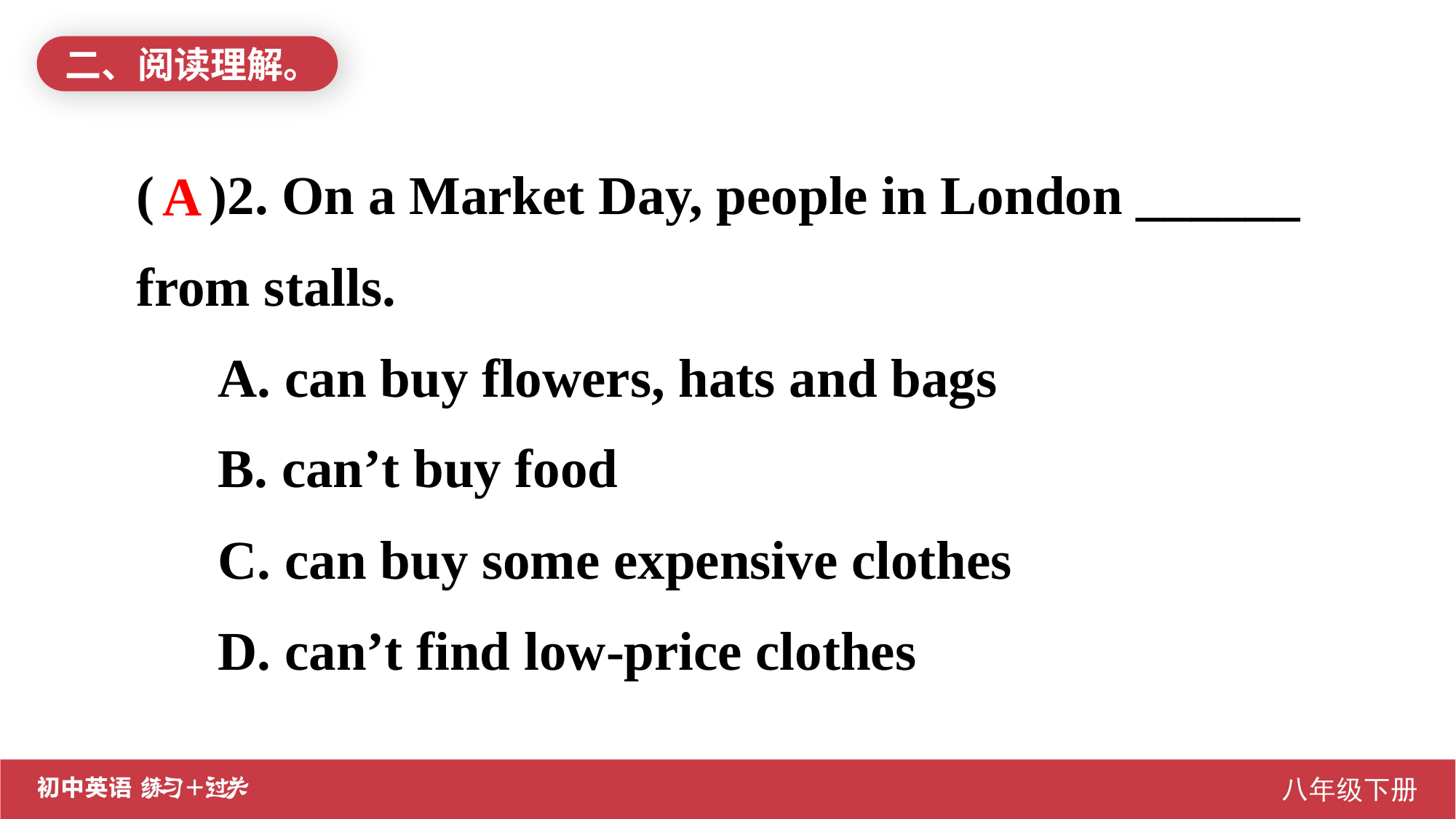

二、阅读理解。
(    )2. On a Market Day, people in London ______ from stalls.
      A. can buy flowers, hats and bags
      B. can’t buy food
      C. can buy some expensive clothes
      D. can’t find low-price clothes
A